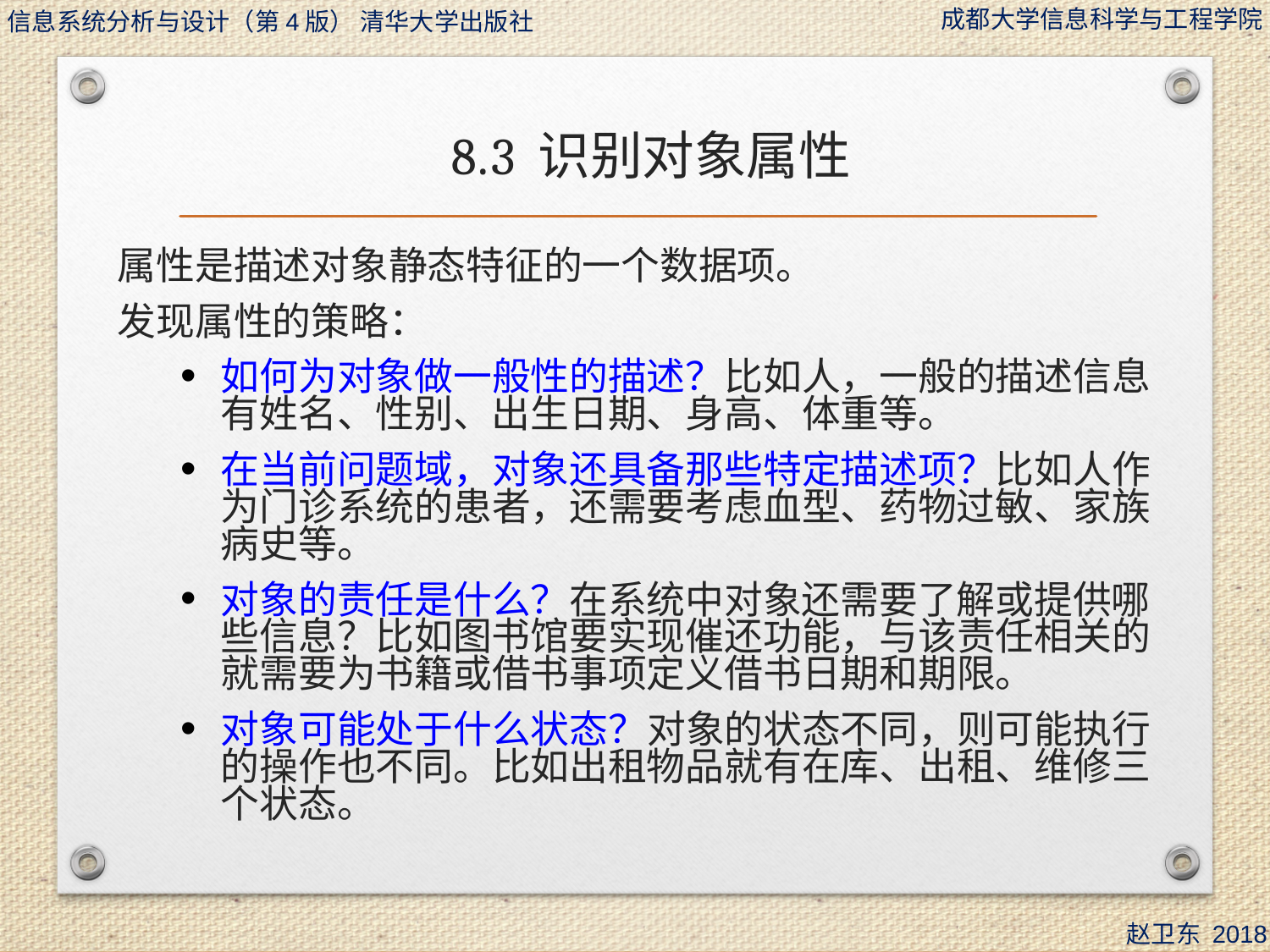

# 8.3 识别对象属性
属性是描述对象静态特征的一个数据项。
发现属性的策略：
如何为对象做一般性的描述？比如人，一般的描述信息有姓名、性别、出生日期、身高、体重等。
在当前问题域，对象还具备那些特定描述项？比如人作为门诊系统的患者，还需要考虑血型、药物过敏、家族病史等。
对象的责任是什么？在系统中对象还需要了解或提供哪些信息？比如图书馆要实现催还功能，与该责任相关的就需要为书籍或借书事项定义借书日期和期限。
对象可能处于什么状态？对象的状态不同，则可能执行的操作也不同。比如出租物品就有在库、出租、维修三个状态。